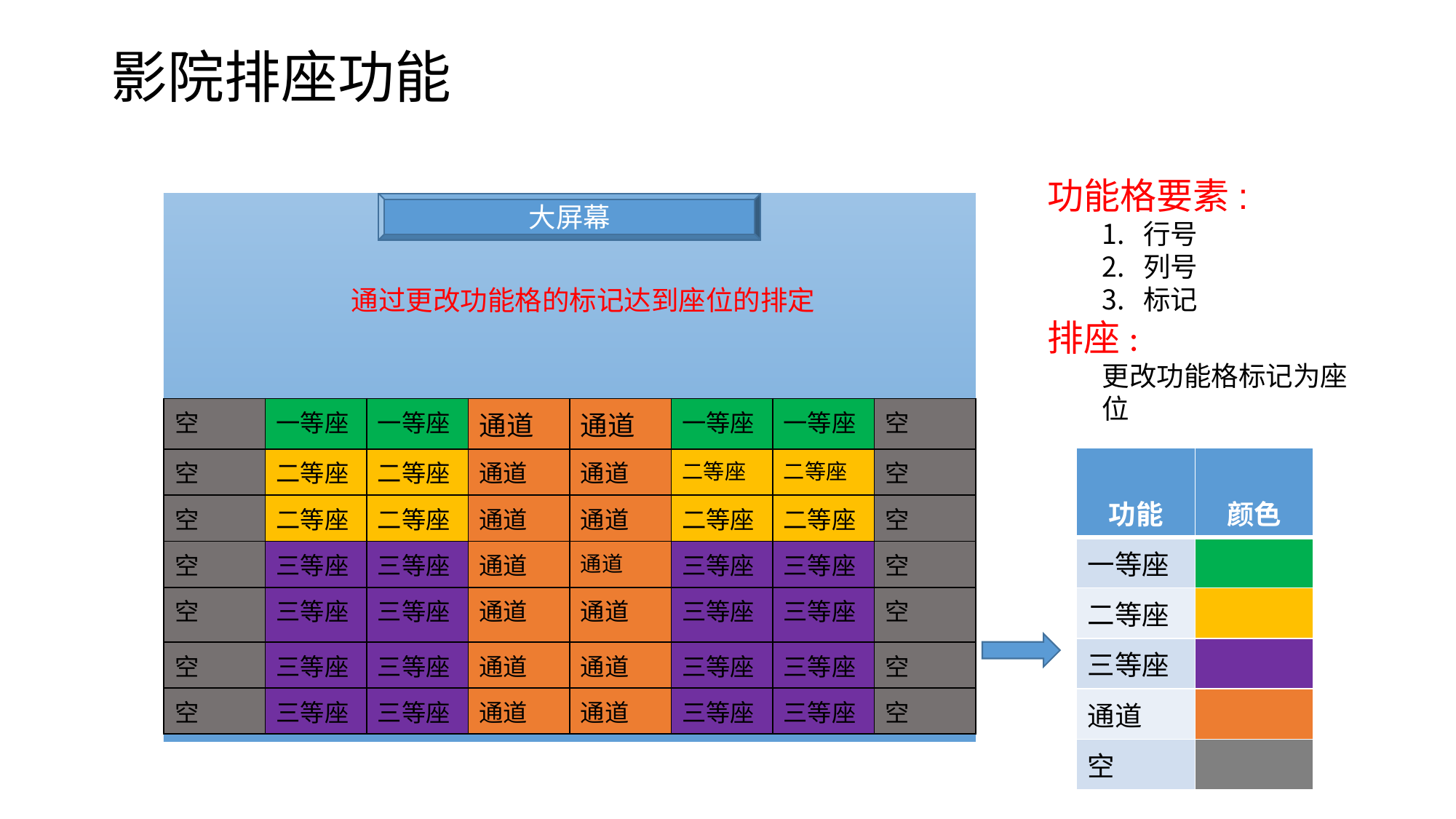

# 影院排座功能
功能格要素:
行号
列号
标记
排座:
更改功能格标记为座位

大屏幕
通过更改功能格的标记达到座位的排定
| 空 | 一等座 | 一等座 | 通道 | 通道 | 一等座 | 一等座 | 空 |
| --- | --- | --- | --- | --- | --- | --- | --- |
| 空 | 二等座 | 二等座 | 通道 | 通道 | 二等座 | 二等座 | 空 |
| 空 | 二等座 | 二等座 | 通道 | 通道 | 二等座 | 二等座 | 空 |
| 空 | 三等座 | 三等座 | 通道 | 通道 | 三等座 | 三等座 | 空 |
| 空 | 三等座 | 三等座 | 通道 | 通道 | 三等座 | 三等座 | 空 |
| 空 | 三等座 | 三等座 | 通道 | 通道 | 三等座 | 三等座 | 空 |
| 空 | 三等座 | 三等座 | 通道 | 通道 | 三等座 | 三等座 | 空 |
| 功能 | 颜色 |
| --- | --- |
| 一等座 |  |
| 二等座 |  |
| 三等座 |  |
| 通道 |  |
| 空 |  |